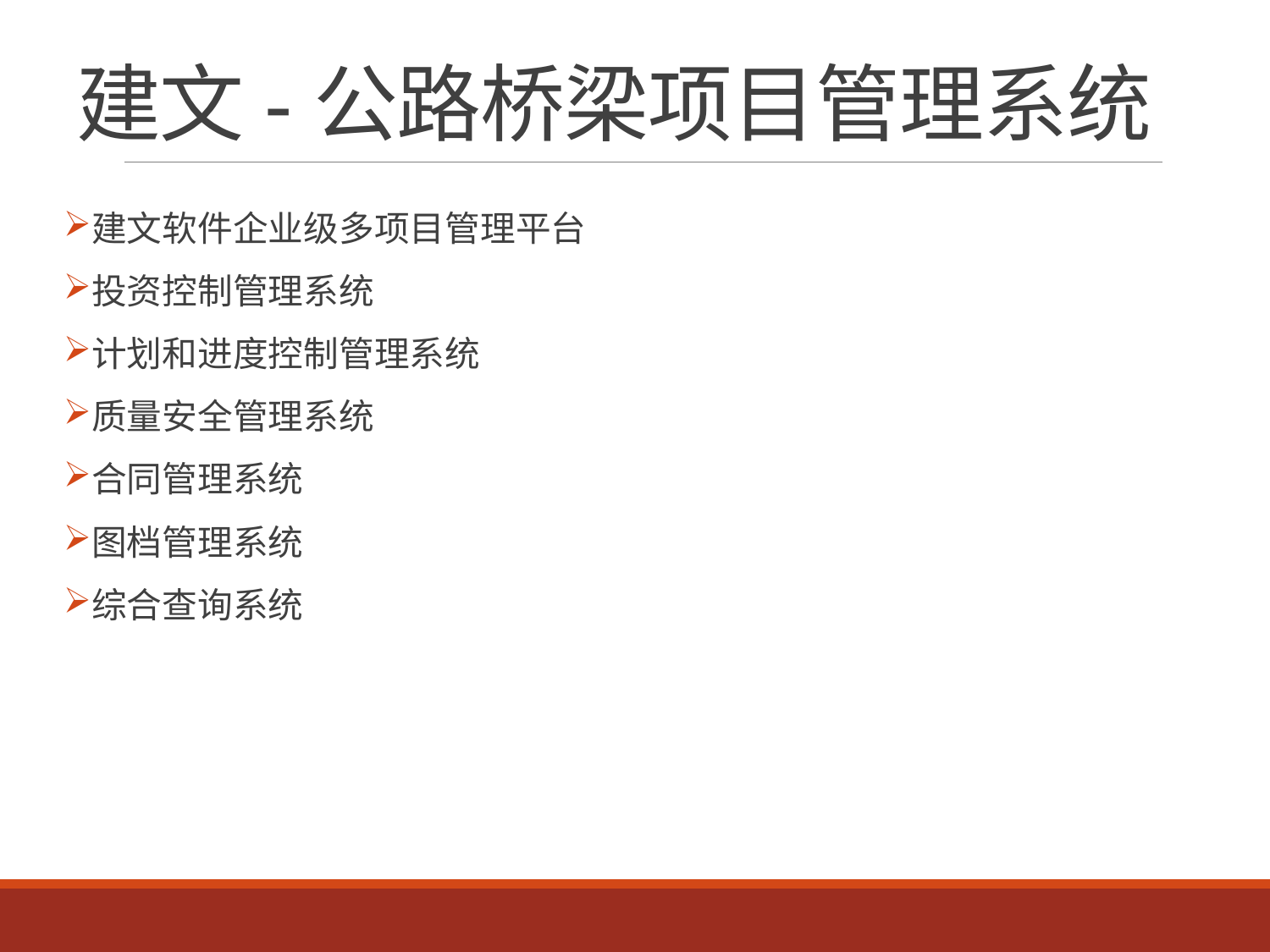

# 建文-公路桥梁项目管理系统
建文软件企业级多项目管理平台
投资控制管理系统
计划和进度控制管理系统
质量安全管理系统
合同管理系统
图档管理系统
综合查询系统